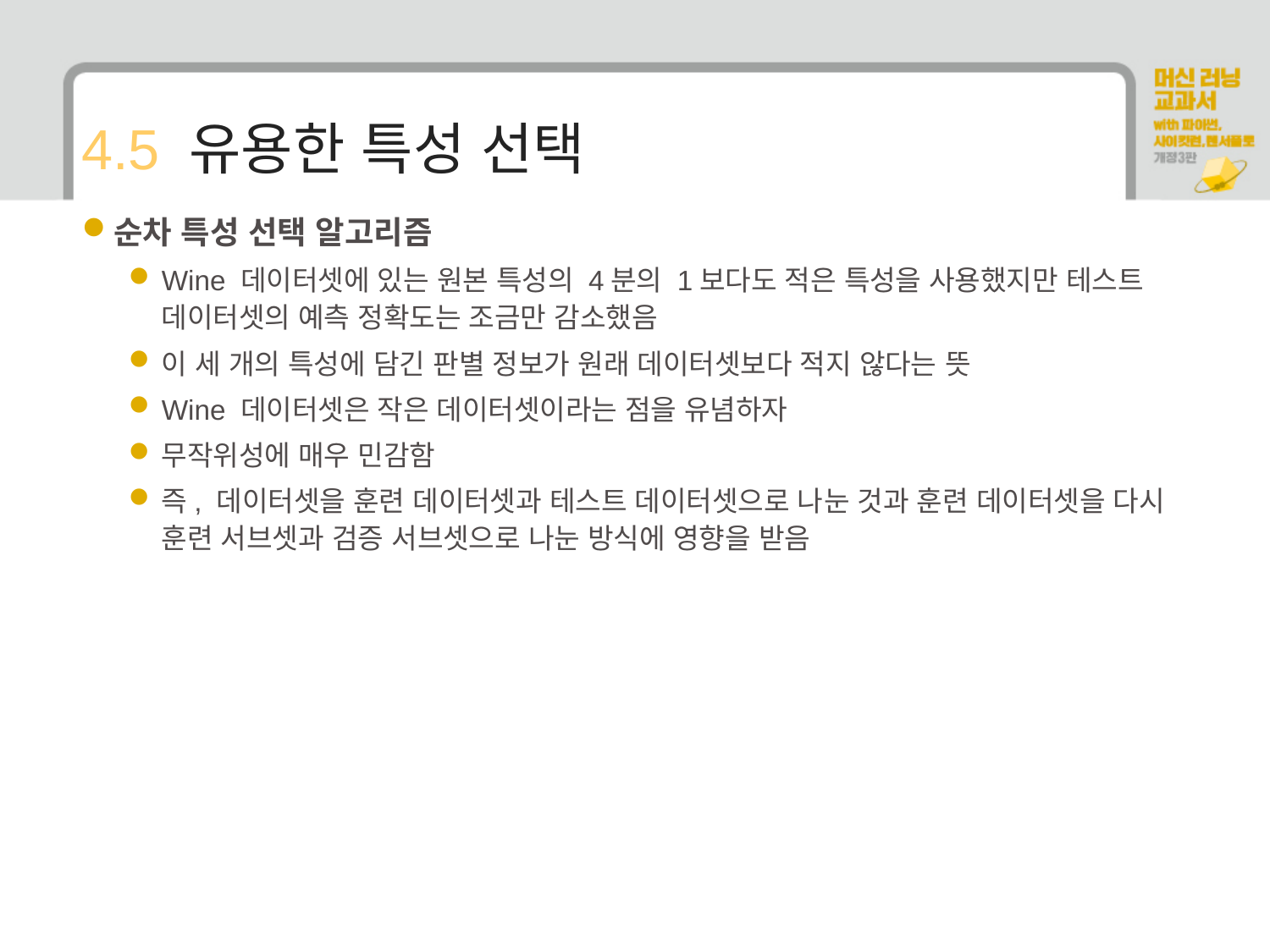

# 4.5 유용한 특성 선택
순차 특성 선택 알고리즘
Wine 데이터셋에 있는 원본 특성의 4분의 1보다도 적은 특성을 사용했지만 테스트 데이터셋의 예측 정확도는 조금만 감소했음
이 세 개의 특성에 담긴 판별 정보가 원래 데이터셋보다 적지 않다는 뜻
Wine 데이터셋은 작은 데이터셋이라는 점을 유념하자
무작위성에 매우 민감함
즉, 데이터셋을 훈련 데이터셋과 테스트 데이터셋으로 나눈 것과 훈련 데이터셋을 다시 훈련 서브셋과 검증 서브셋으로 나눈 방식에 영향을 받음